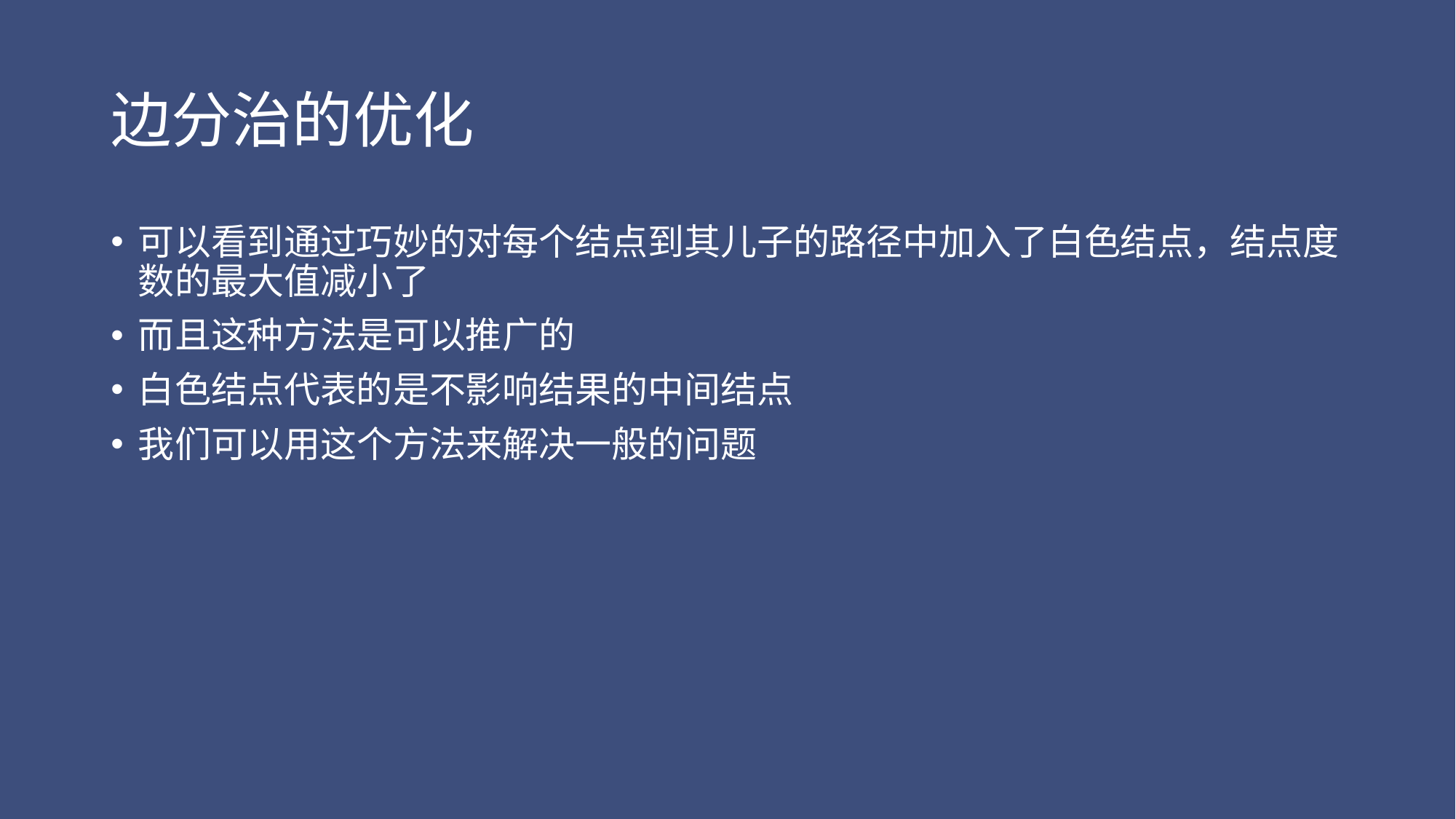

# 边分治的优化
可以看到通过巧妙的对每个结点到其儿子的路径中加入了白色结点，结点度数的最大值减小了
而且这种方法是可以推广的
白色结点代表的是不影响结果的中间结点
我们可以用这个方法来解决一般的问题